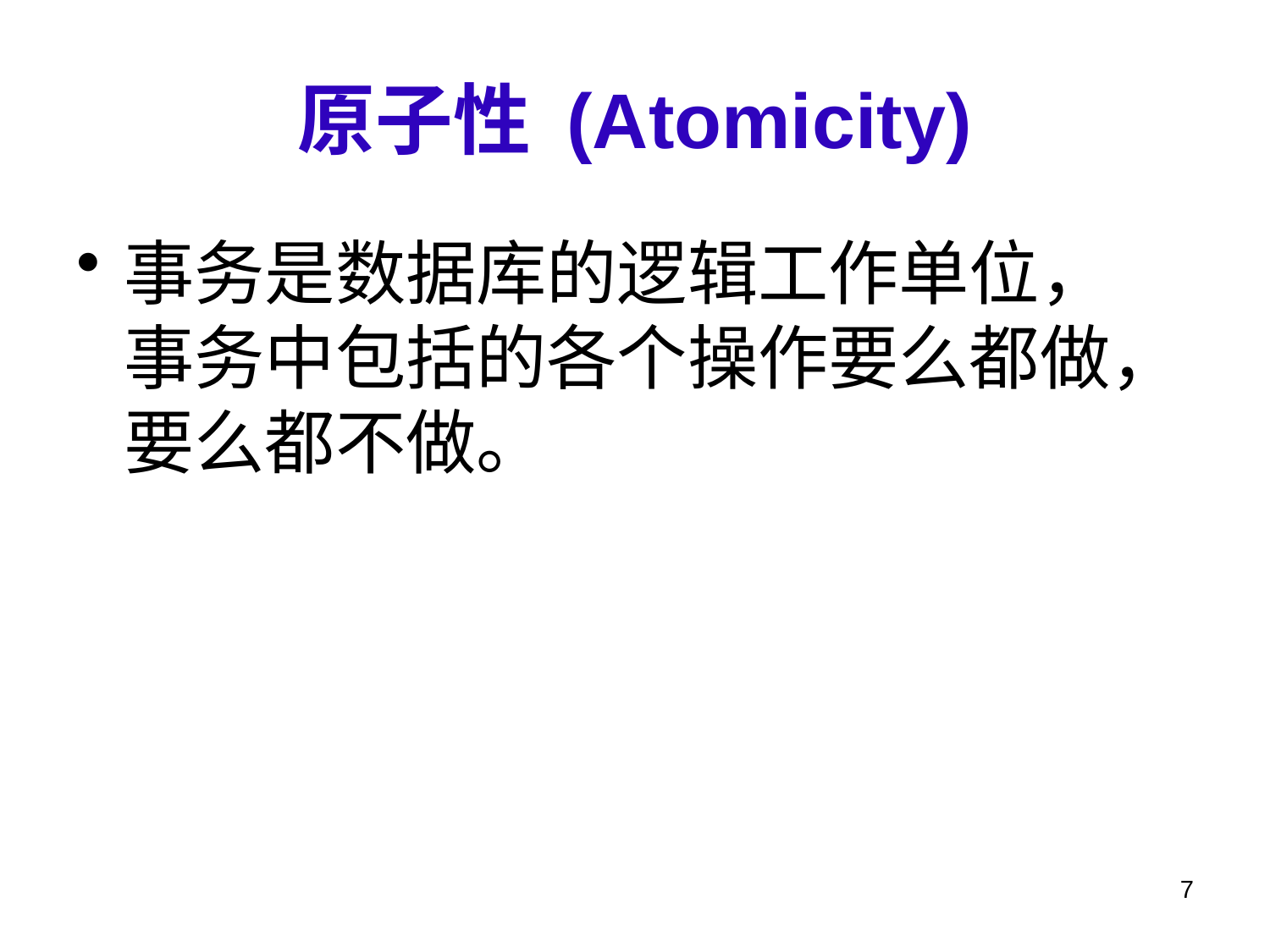

# 原子性 (Atomicity)
事务是数据库的逻辑工作单位，事务中包括的各个操作要么都做，要么都不做。
7